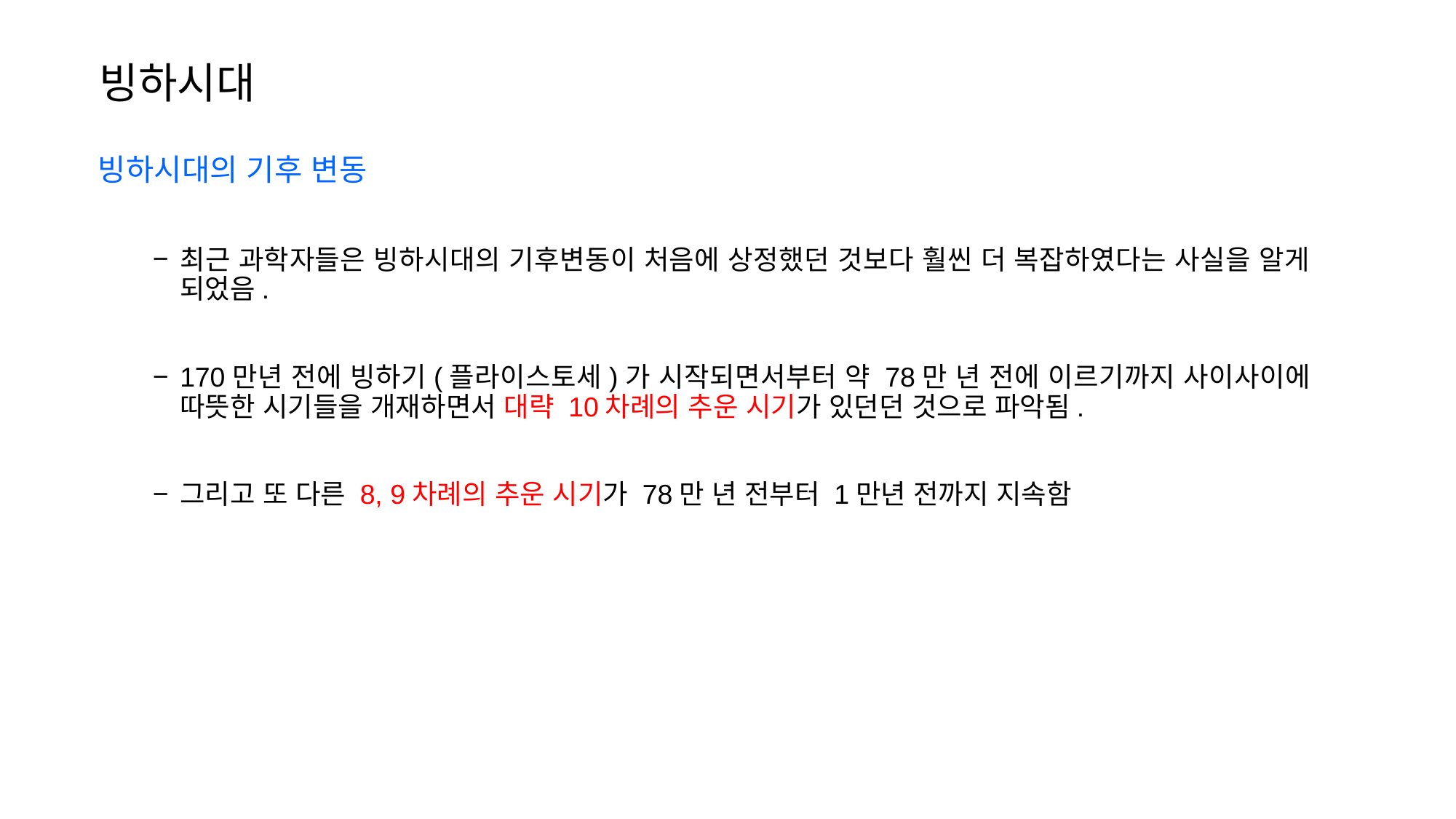

빙하시대
빙하시대의 기후 변동

최근 과학자들은 빙하시대의 기후변동이 처음에 상정했던 것보다 훨씬 더 복잡하였다는 사실을 알게 되었음.

170만년 전에 빙하기(플라이스토세)가 시작되면서부터 약 78만 년 전에 이르기까지 사이사이에 따뜻한 시기들을 개재하면서 대략 10차례의 추운 시기가 있던던 것으로 파악됨.

그리고 또 다른 8, 9차례의 추운 시기가 78만 년 전부터 1만년 전까지 지속함